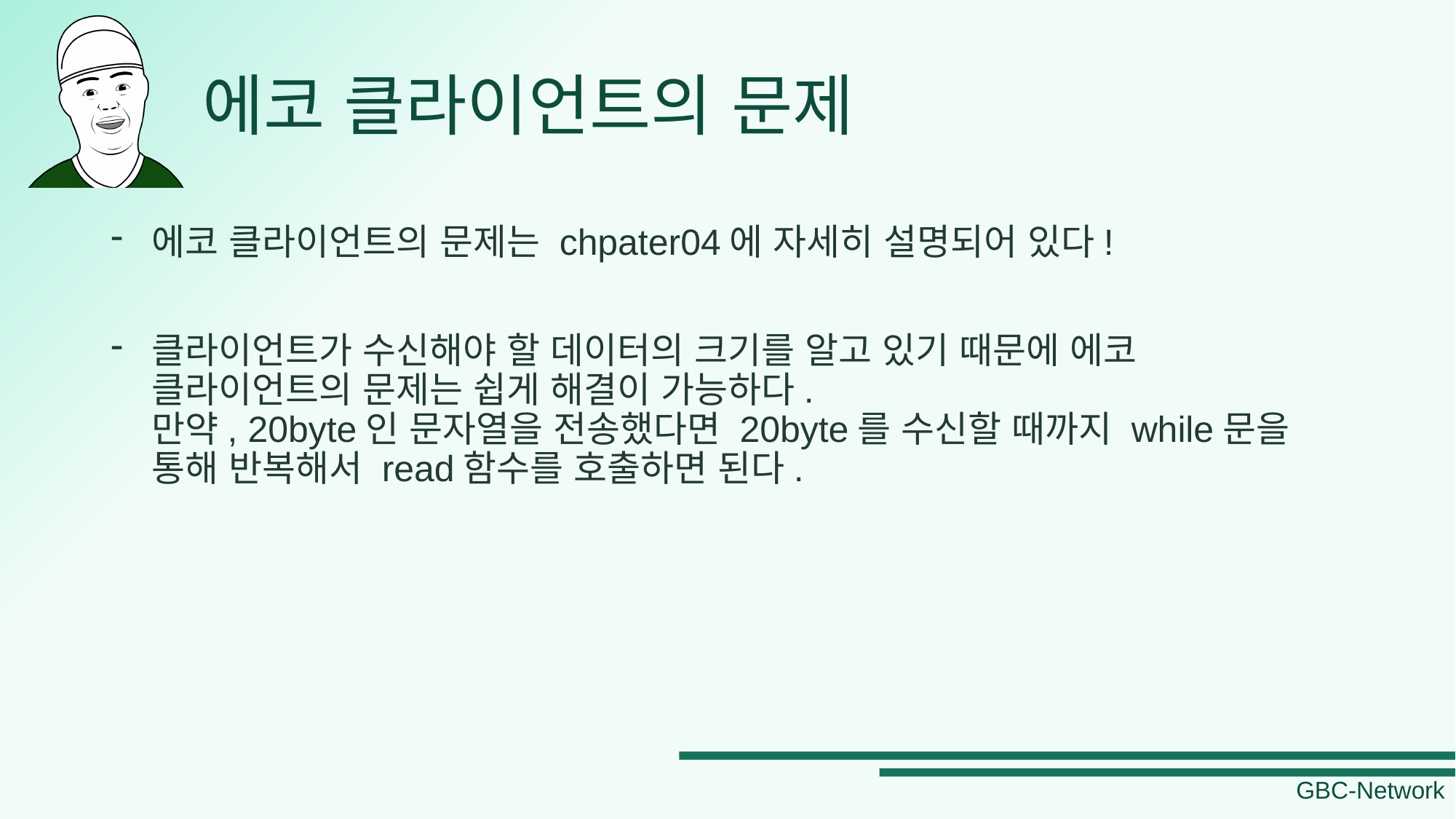

# 에코 클라이언트의 문제
에코 클라이언트의 문제는 chpater04에 자세히 설명되어 있다!

클라이언트가 수신해야 할 데이터의 크기를 알고 있기 때문에 에코 클라이언트의 문제는 쉽게 해결이 가능하다.
만약, 20byte인 문자열을 전송했다면 20byte를 수신할 때까지 while문을 통해 반복해서 read함수를 호출하면 된다.